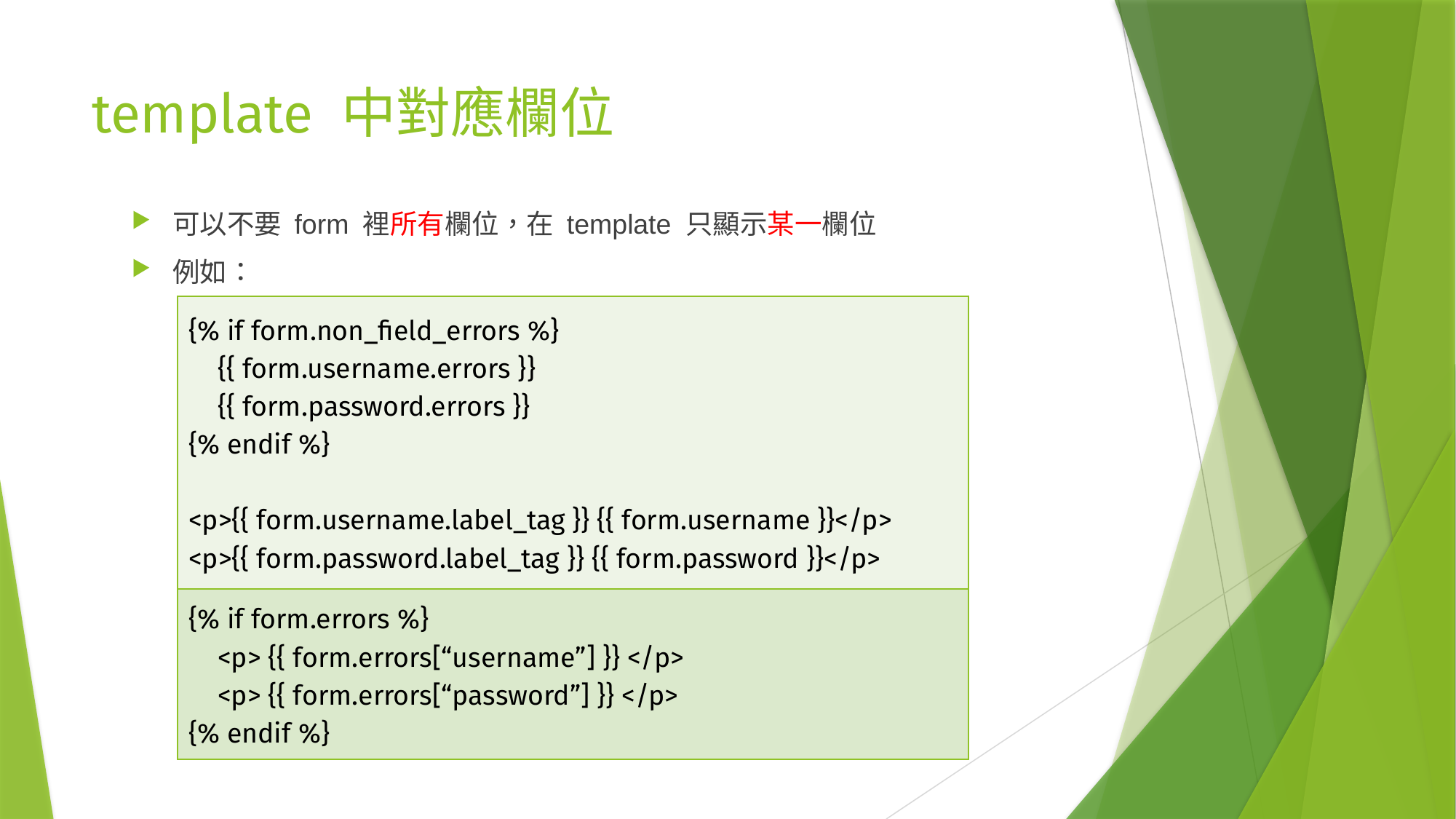

# template 中對應欄位
可以不要 form 裡所有欄位，在 template 只顯示某一欄位
例如：
| {% if form.non\_field\_errors %} {{ form.username.errors }} {{ form.password.errors }} {% endif %} <p>{{ form.username.label\_tag }} {{ form.username }}</p> <p>{{ form.password.label\_tag }} {{ form.password }}</p> |
| --- |
| {% if form.errors %} <p> {{ form.errors[“username”] }} </p> <p> {{ form.errors[“password”] }} </p> {% endif %} |